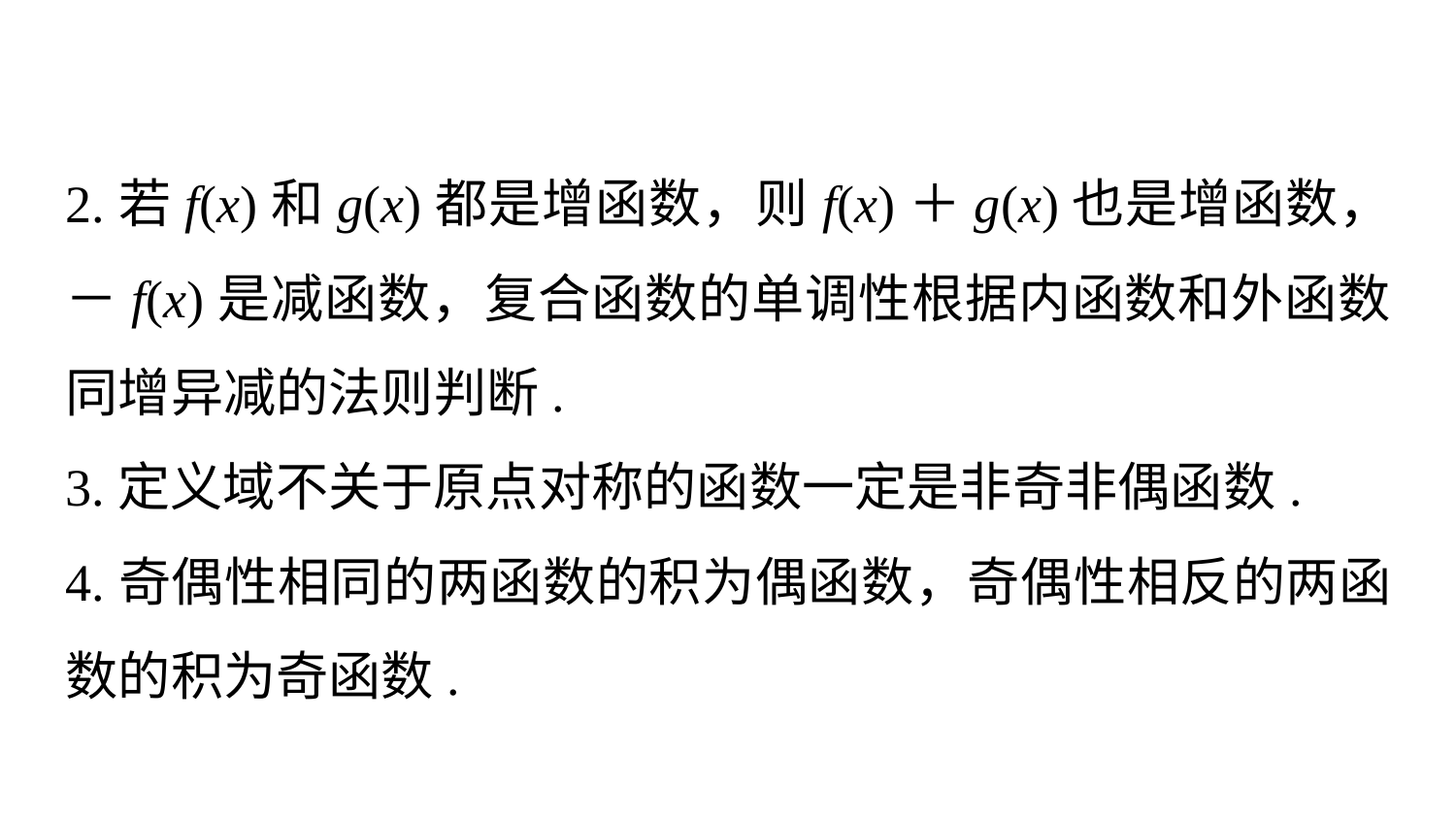

2.若f(x)和g(x)都是增函数，则f(x)＋g(x)也是增函数，－f(x)是减函数，复合函数的单调性根据内函数和外函数同增异减的法则判断.
3.定义域不关于原点对称的函数一定是非奇非偶函数.
4.奇偶性相同的两函数的积为偶函数，奇偶性相反的两函数的积为奇函数.